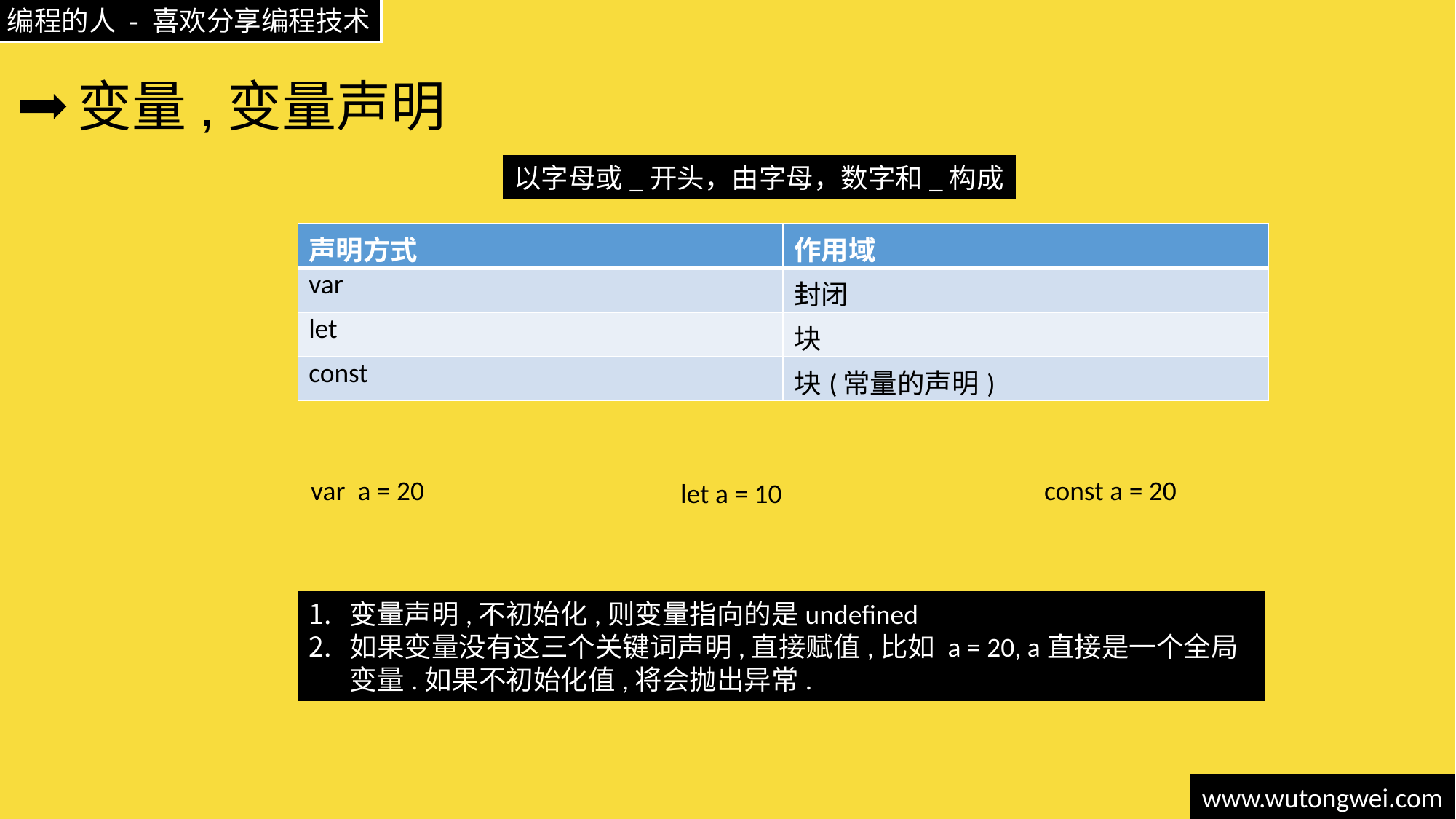

# 变量,变量声明
以字母或_开头，由字母，数字和_构成
| 声明方式 | 作用域 |
| --- | --- |
| var | 封闭 |
| let | 块 |
| const | 块(常量的声明) |
var  a = 20
const a = 20
let a = 10
变量声明,不初始化,则变量指向的是undefined
如果变量没有这三个关键词声明,直接赋值,比如 a = 20, a直接是一个全局变量.如果不初始化值,将会抛出异常.